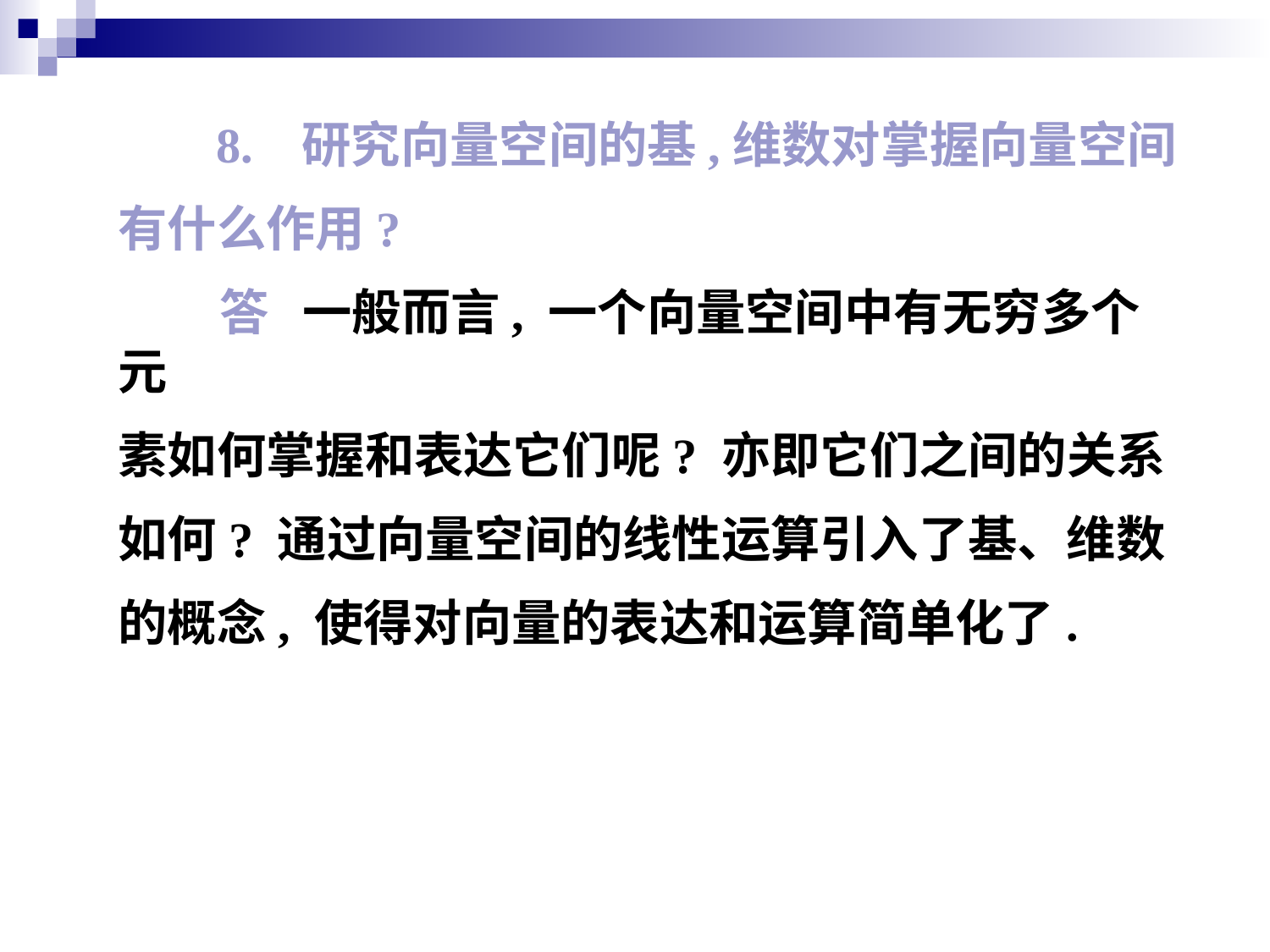

8.   研究向量空间的基,维数对掌握向量空间
有什么作用?
        答   一般而言, 一个向量空间中有无穷多个元
素如何掌握和表达它们呢? 亦即它们之间的关系
如何? 通过向量空间的线性运算引入了基、维数
的概念, 使得对向量的表达和运算简单化了.